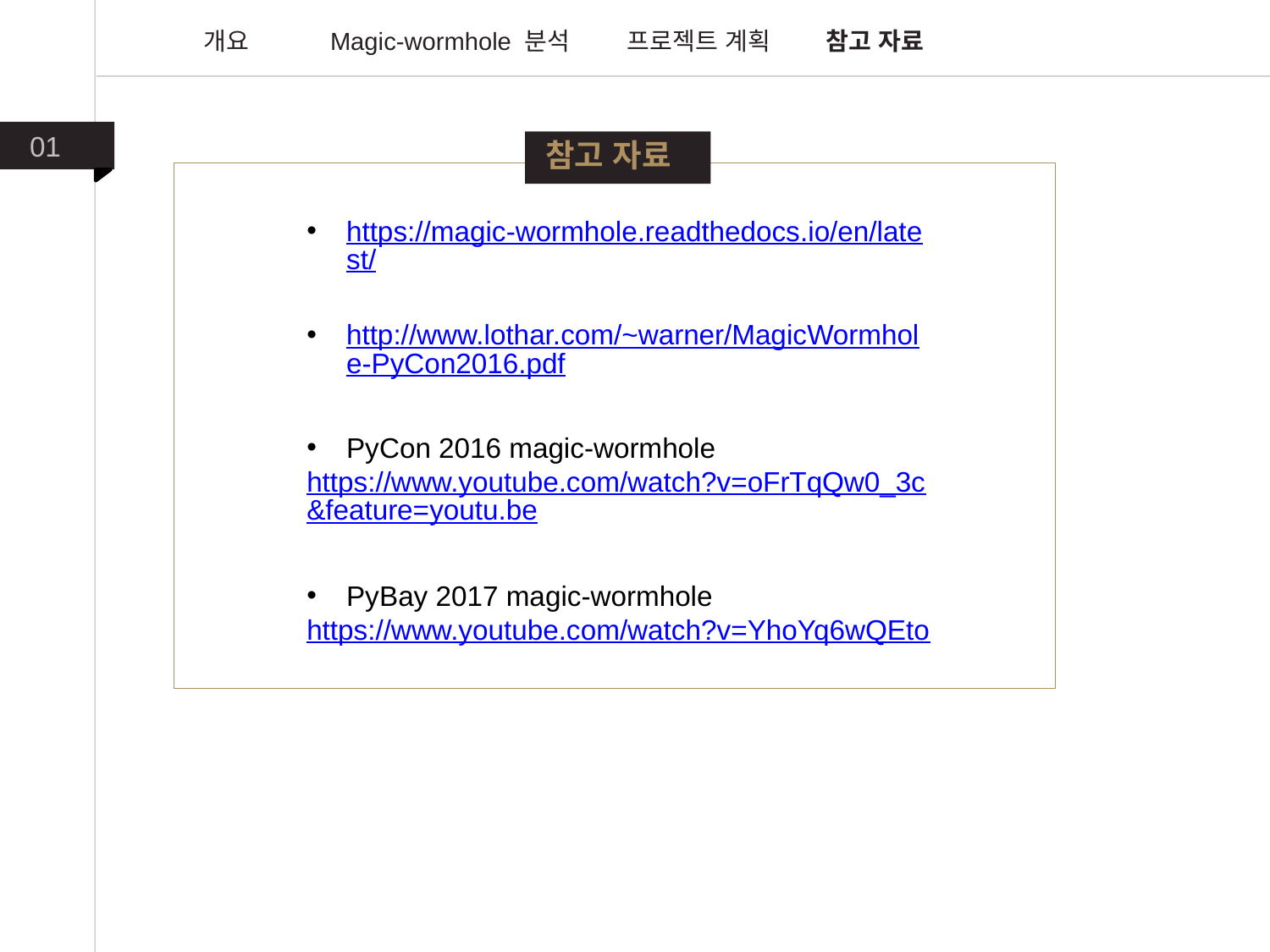

개요
Magic-wormhole 분석
프로젝트 계획
참고 자료

01
참고 자료

https://magic-wormhole.readthedocs.io/en/latest/
http://www.lothar.com/~warner/MagicWormhole-PyCon2016.pdf
PyCon 2016 magic-wormhole
https://www.youtube.com/watch?v=oFrTqQw0_3c&feature=youtu.be
PyBay 2017 magic-wormhole
https://www.youtube.com/watch?v=YhoYq6wQEto